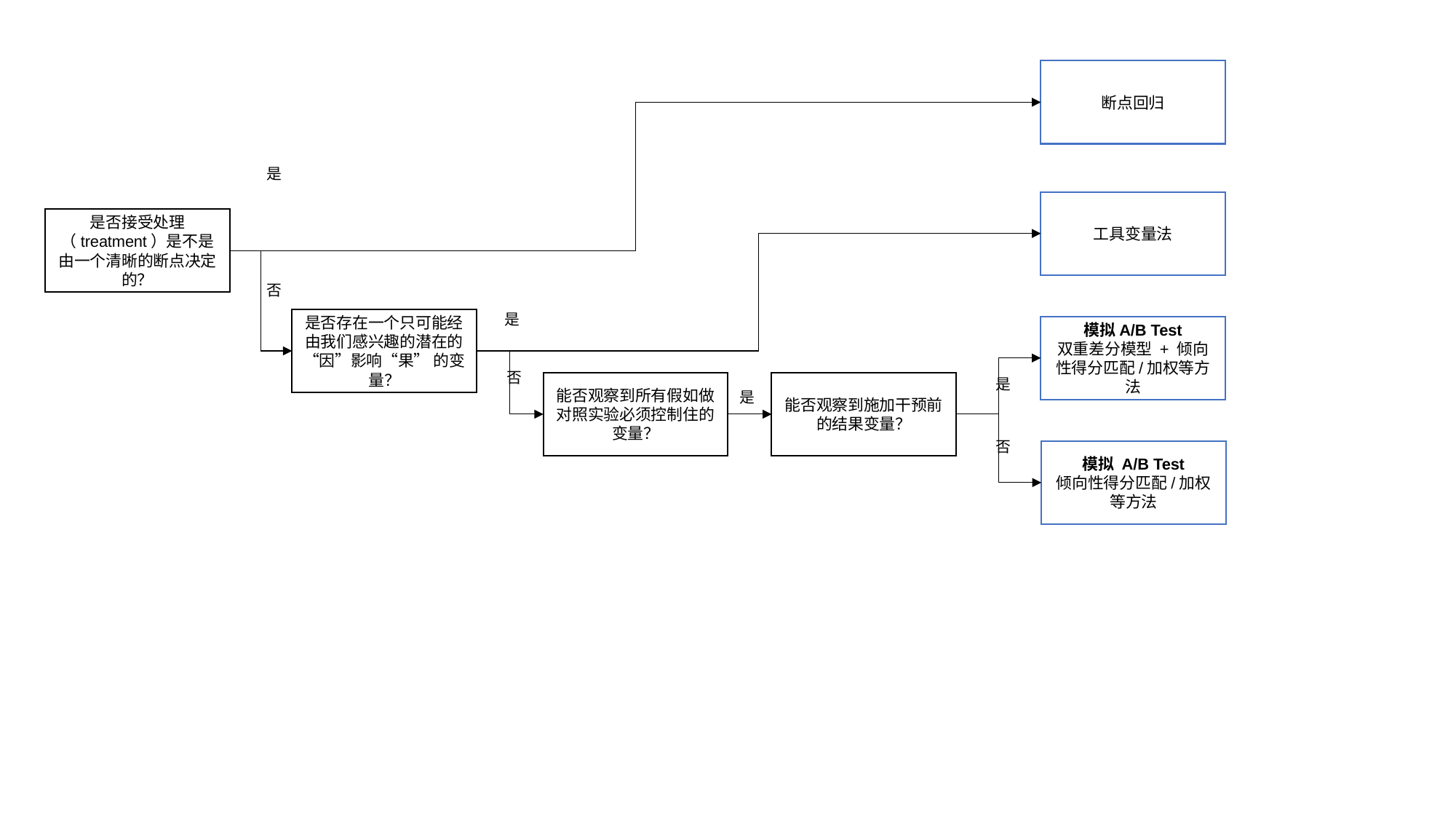

断点回归
是
工具变量法
是否接受处理（treatment）是不是由一个清晰的断点决定的？
否
是
是否存在一个只可能经由我们感兴趣的潜在的“因”影响“果” 的变量？
模拟A/B Test
双重差分模型 + 倾向性得分匹配/加权等方法
否
是
能否观察到所有假如做对照实验必须控制住的变量？
能否观察到施加干预前的结果变量？
是
否
模拟 A/B Test
倾向性得分匹配/加权等方法